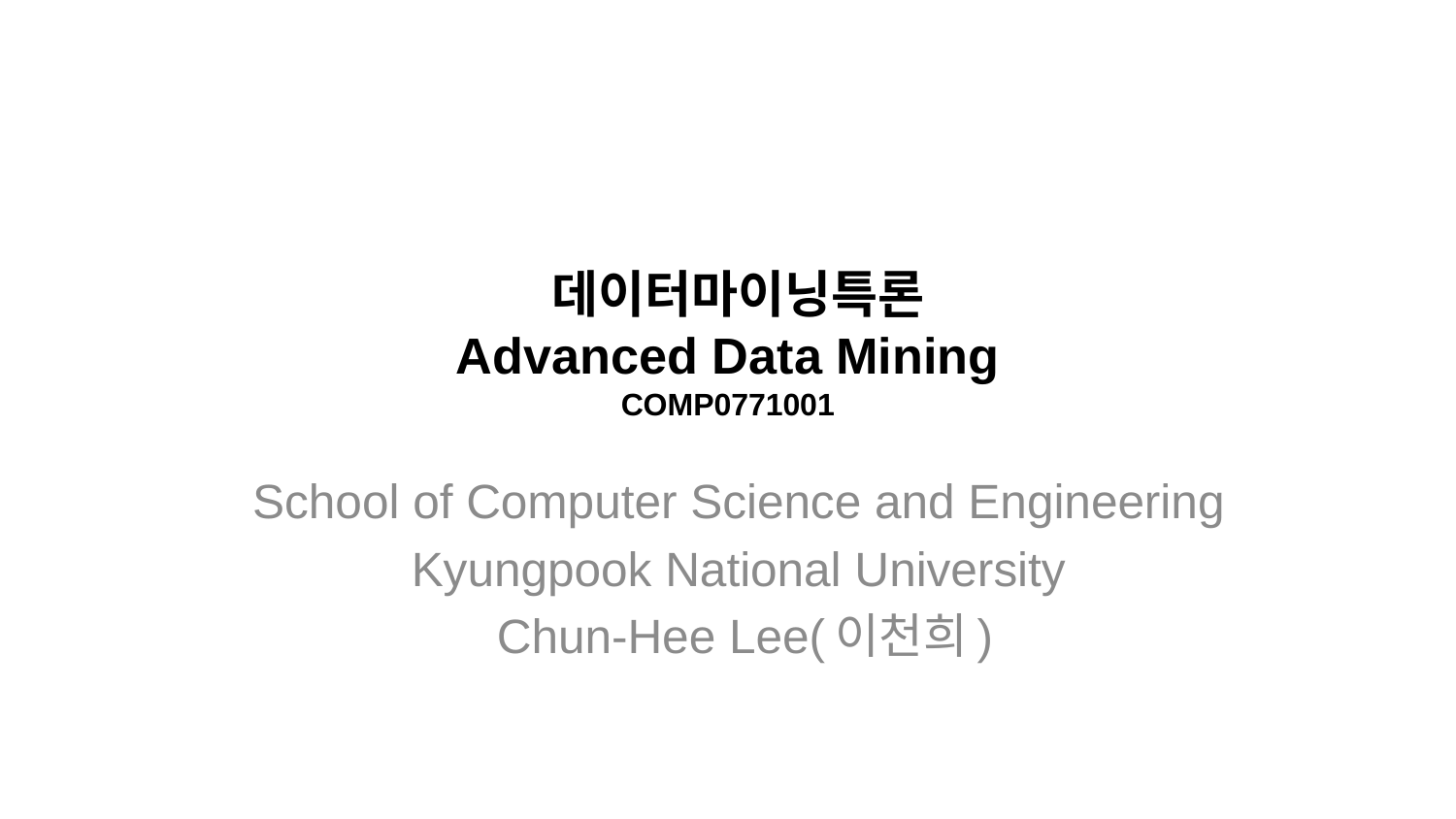

# 데이터마이닝특론 Advanced Data Mining COMP0771001
School of Computer Science and Engineering
Kyungpook National University
Chun-Hee Lee(이천희)